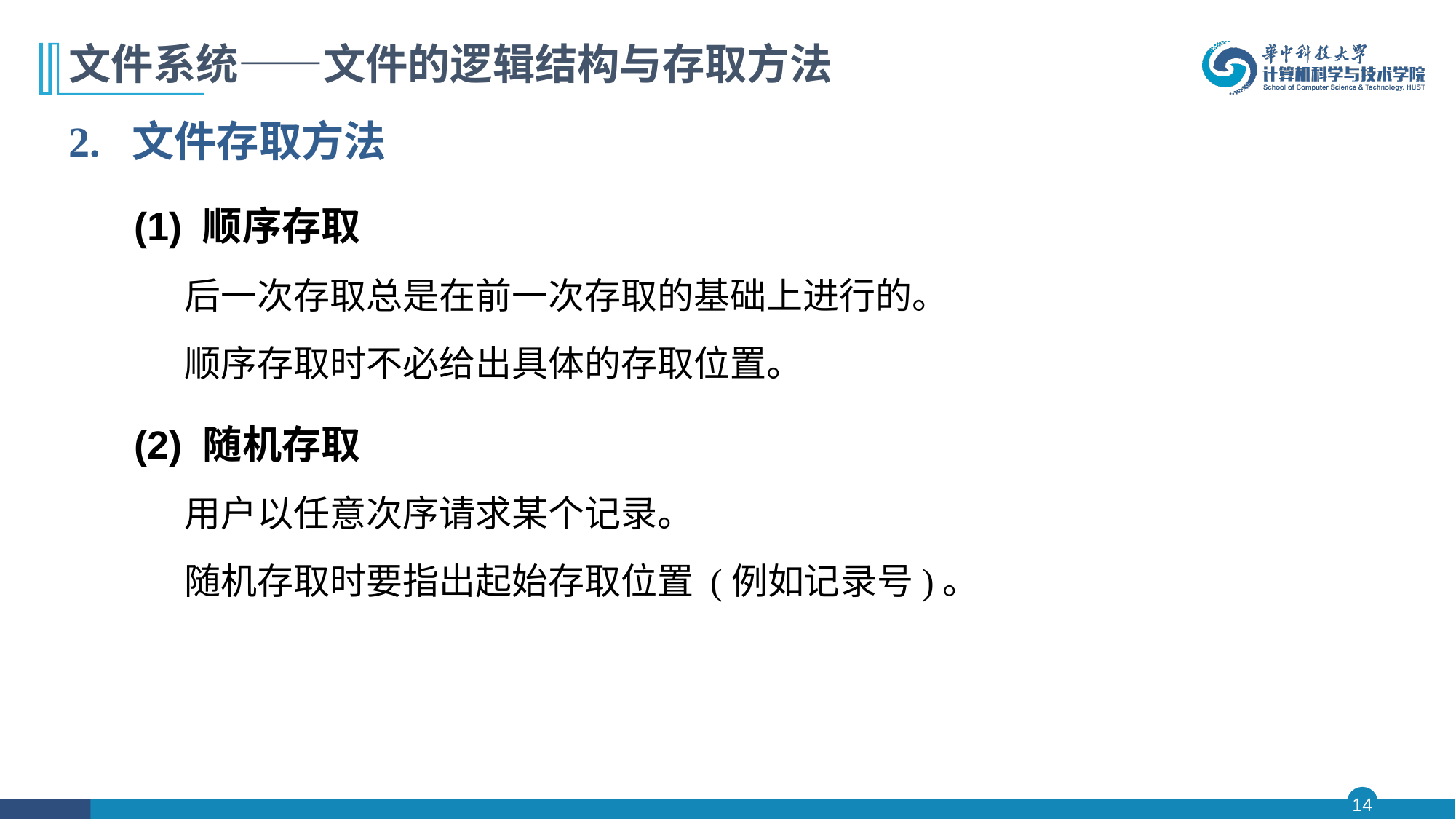

# 文件系统——文件的逻辑结构与存取方法
2.  文件存取方法
      (1) 顺序存取
             后一次存取总是在前一次存取的基础上进行的。
             顺序存取时不必给出具体的存取位置。
      (2) 随机存取
             用户以任意次序请求某个记录。
             随机存取时要指出起始存取位置 (例如记录号)。